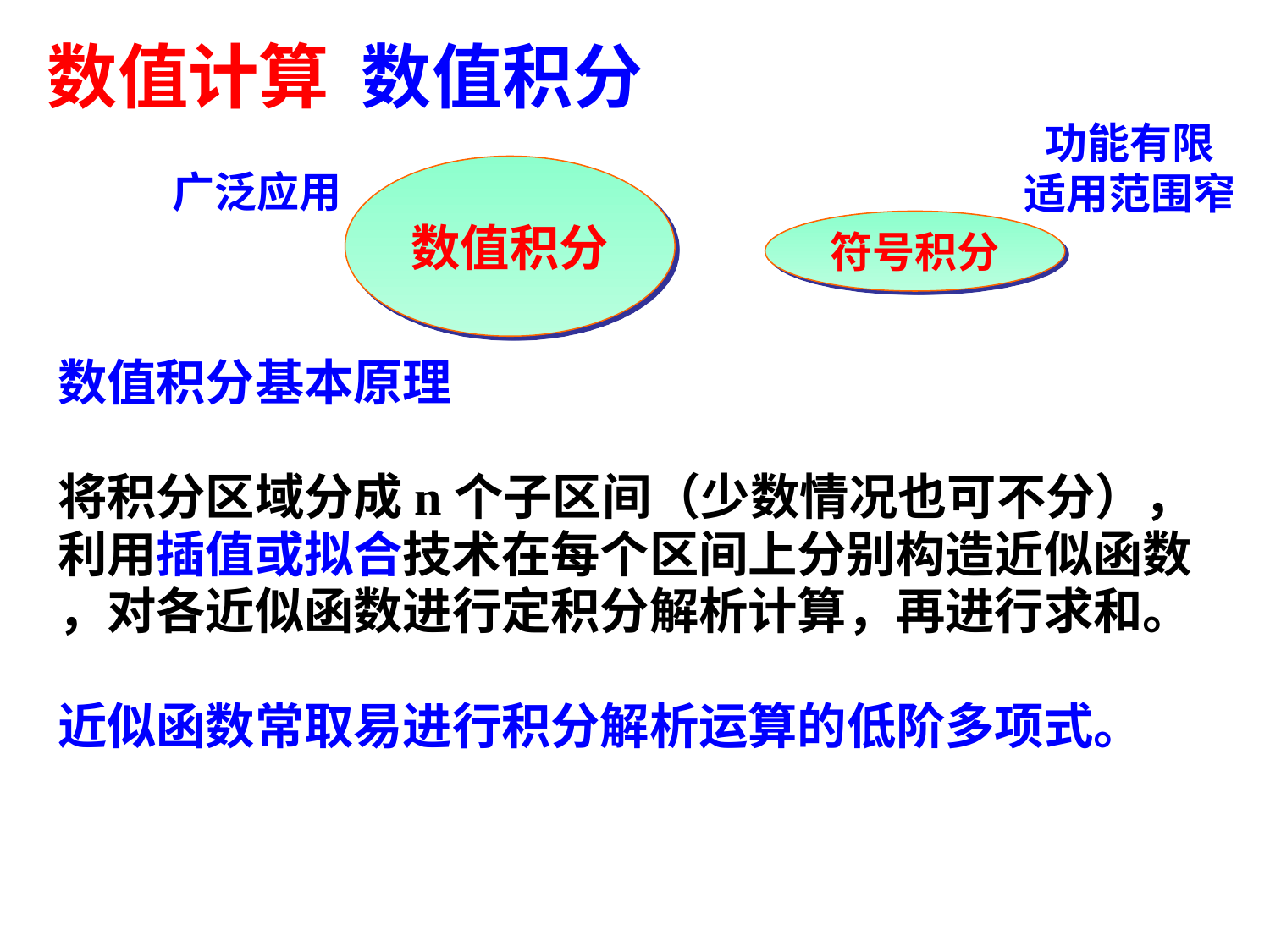

数值计算  数值积分
功能有限
适用范围窄
数值积分
广泛应用
符号积分
数值积分基本原理

将积分区域分成n个子区间（少数情况也可不分），
利用插值或拟合技术在每个区间上分别构造近似函数
，对各近似函数进行定积分解析计算，再进行求和。

近似函数常取易进行积分解析运算的低阶多项式。
55